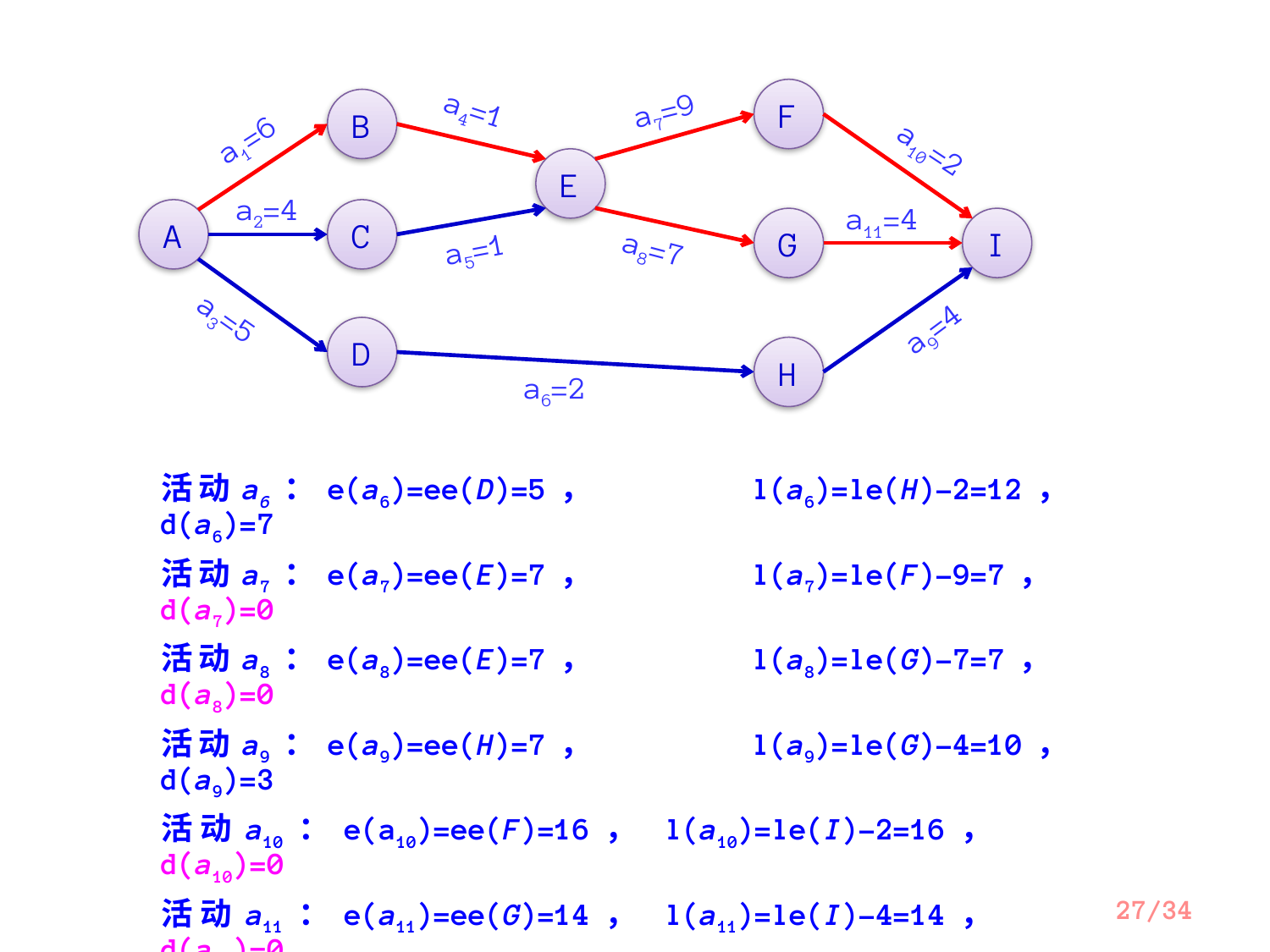

F
B
a4=1
a7=9
a1=6
a10=2
E
a2=4
a11=4
A
C
G
I
a5=1
a8=7
a3=5
a9=4
D
H
a6=2
活动a6：e(a6)=ee(D)=5，	   l(a6)=le(H)-2=12，	  d(a6)=7
活动a7：e(a7)=ee(E)=7，	   l(a7)=le(F)-9=7，	  d(a7)=0
活动a8：e(a8)=ee(E)=7，	   l(a8)=le(G)-7=7，	  d(a8)=0
活动a9：e(a9)=ee(H)=7，	   l(a9)=le(G)-4=10，	  d(a9)=3
活动a10：e(a10)=ee(F)=16， l(a10)=le(I)-2=16，	  d(a10)=0
活动a11：e(a11)=ee(G)=14， l(a11)=le(I)-4=14，	  d(a11)=0
27/34